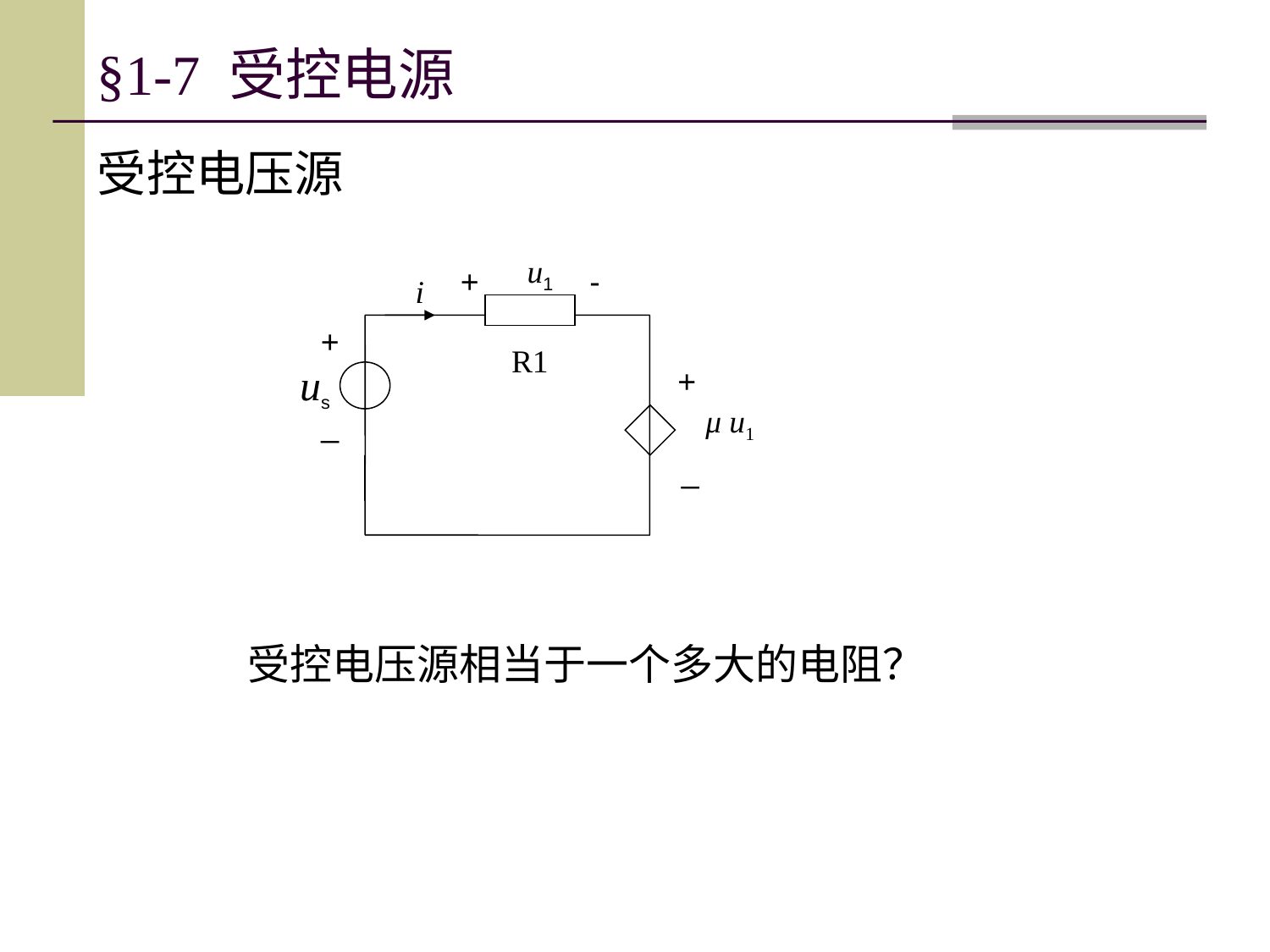

# §1-7 受控电源
受控电压源
u1
+
-
i

+

us

_

R1
+
μ u1

_

受控电压源相当于一个多大的电阻？